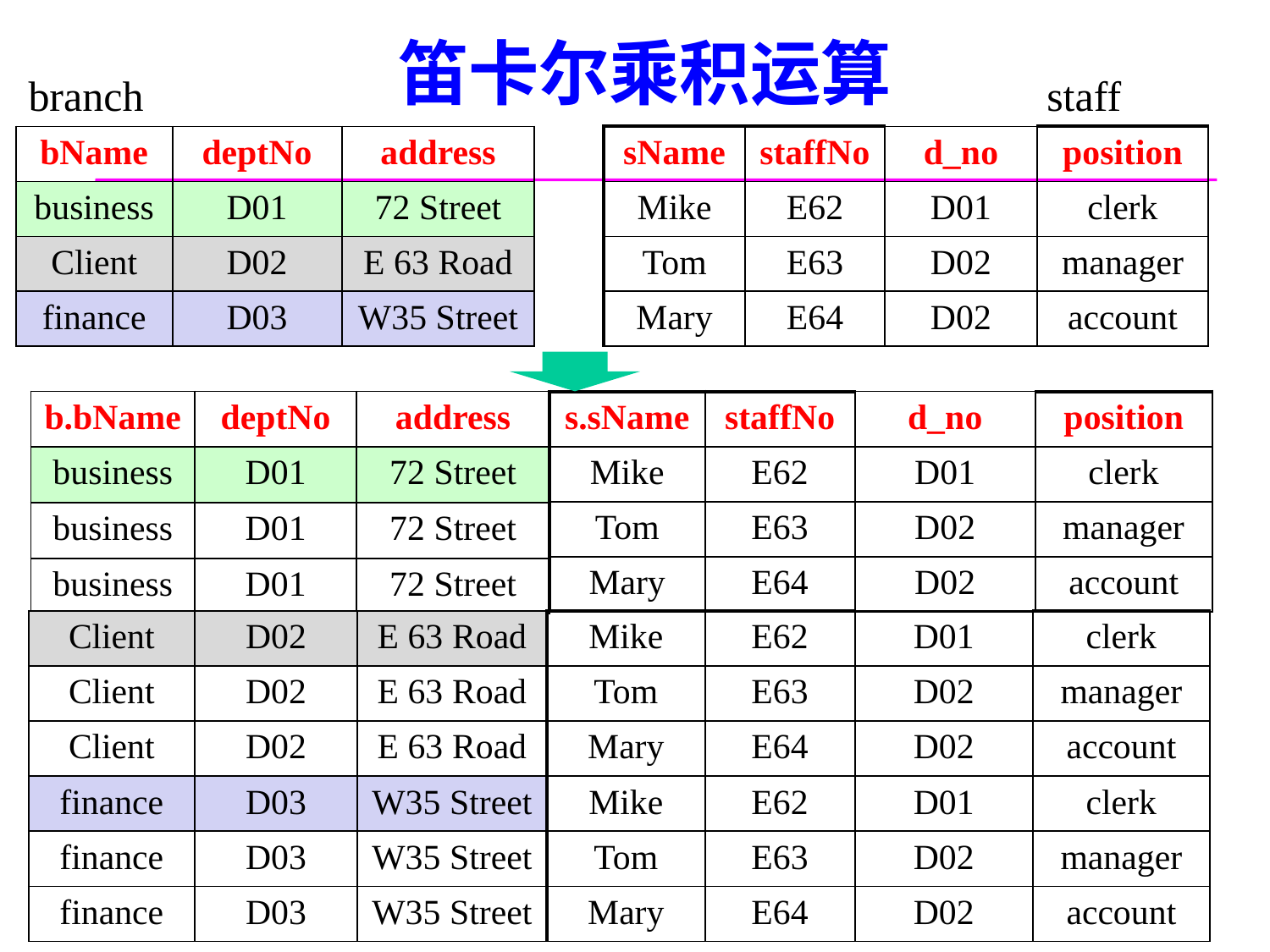

# 笛卡尔乘积运算
branch
staff
| bName | deptNo | address |
| --- | --- | --- |
| business | D01 | 72 Street |
| Client | D02 | E 63 Road |
| finance | D03 | W35 Street |
| sName | staffNo | d\_no | position |
| --- | --- | --- | --- |
| Mike | E62 | D01 | clerk |
| Tom | E63 | D02 | manager |
| Mary | E64 | D02 | account |

| b.bName | deptNo | address |
| --- | --- | --- |
| business | D01 | 72 Street |
| business | D01 | 72 Street |
| business | D01 | 72 Street |
| s.sName | staffNo | d\_no | position |
| --- | --- | --- | --- |
| Mike | E62 | D01 | clerk |
| Tom | E63 | D02 | manager |
| Mary | E64 | D02 | account |
| Client | D02 | E 63 Road |
| --- | --- | --- |
| Client | D02 | E 63 Road |
| Client | D02 | E 63 Road |
| finance | D03 | W35 Street |
| finance | D03 | W35 Street |
| finance | D03 | W35 Street |
| Mike | E62 | D01 | clerk |
| --- | --- | --- | --- |
| Tom | E63 | D02 | manager |
| Mary | E64 | D02 | account |
| Mike | E62 | D01 | clerk |
| Tom | E63 | D02 | manager |
| Mary | E64 | D02 | account |